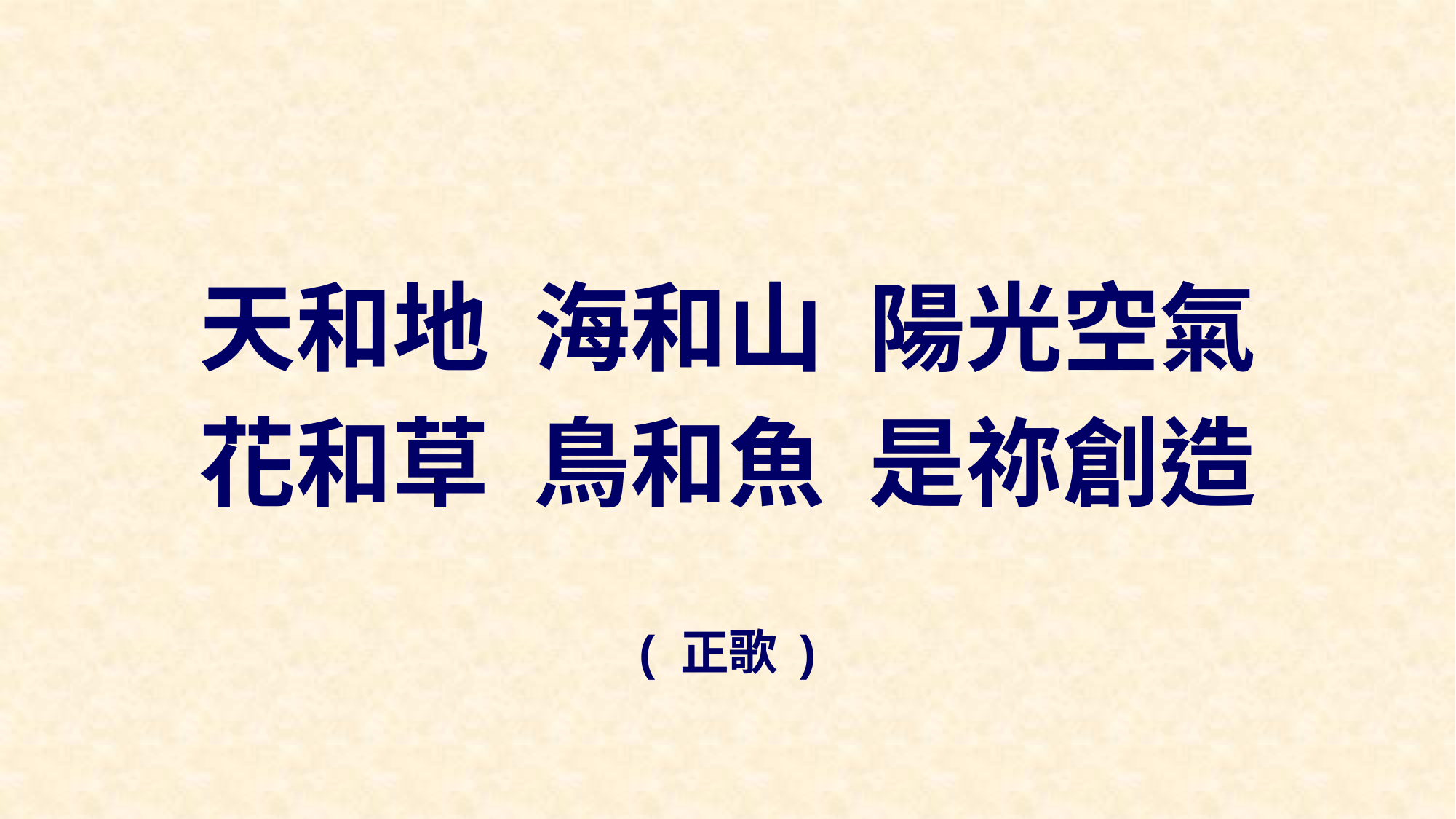

天和地  海和山  陽光空氣
花和草  鳥和魚  是祢創造
( 正歌 )